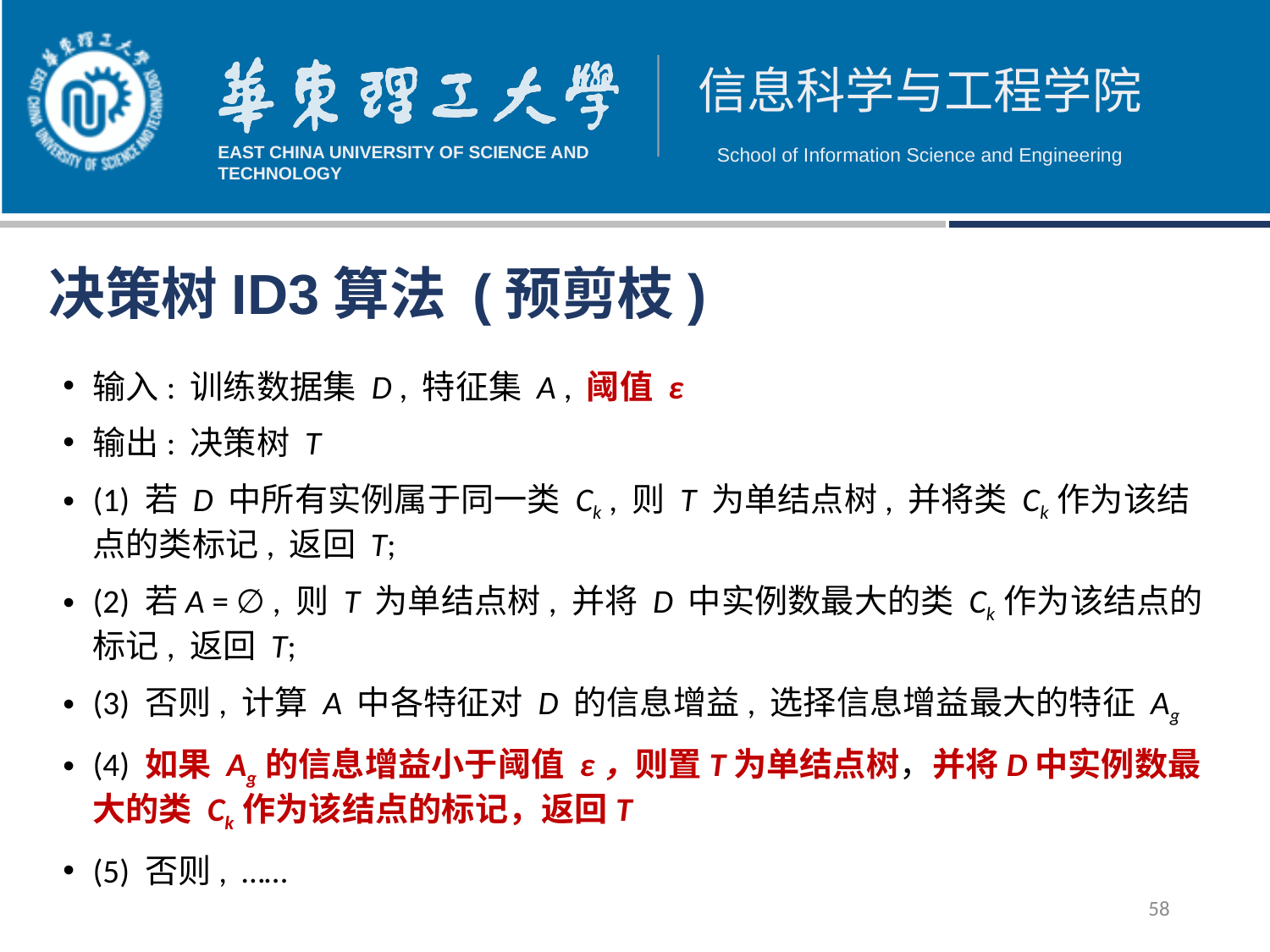

决策树ID3算法 (预剪枝)
输入: 训练数据集 D , 特征集 A , 阈值 ε
输出: 决策树 T
(1) 若 D 中所有实例属于同一类 Ck , 则 T 为单结点树, 并将类 Ck 作为该结点的类标记, 返回 T;
(2) 若A = ∅ , 则 T 为单结点树, 并将 D 中实例数最大的类 Ck 作为该结点的标记, 返回 T;
(3) 否则, 计算 A 中各特征对 D 的信息增益, 选择信息增益最大的特征 Ag
(4) 如果 Ag 的信息增益小于阈值 ε，则置T为单结点树，并将D中实例数最大的类 Ck 作为该结点的标记，返回T
(5) 否则,  ……
58